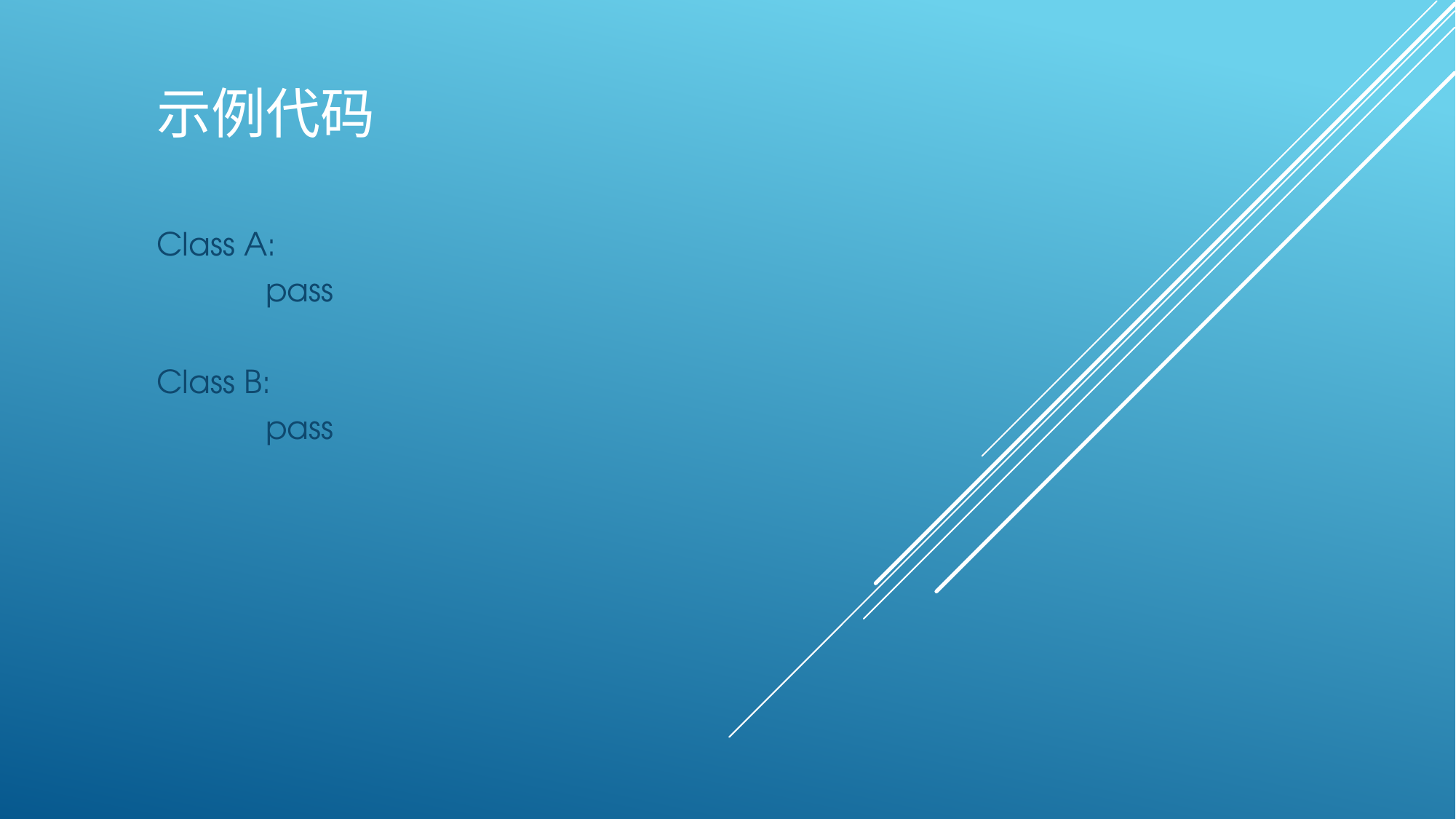

示例代码

Class A:
	pass

Class B:
	pass